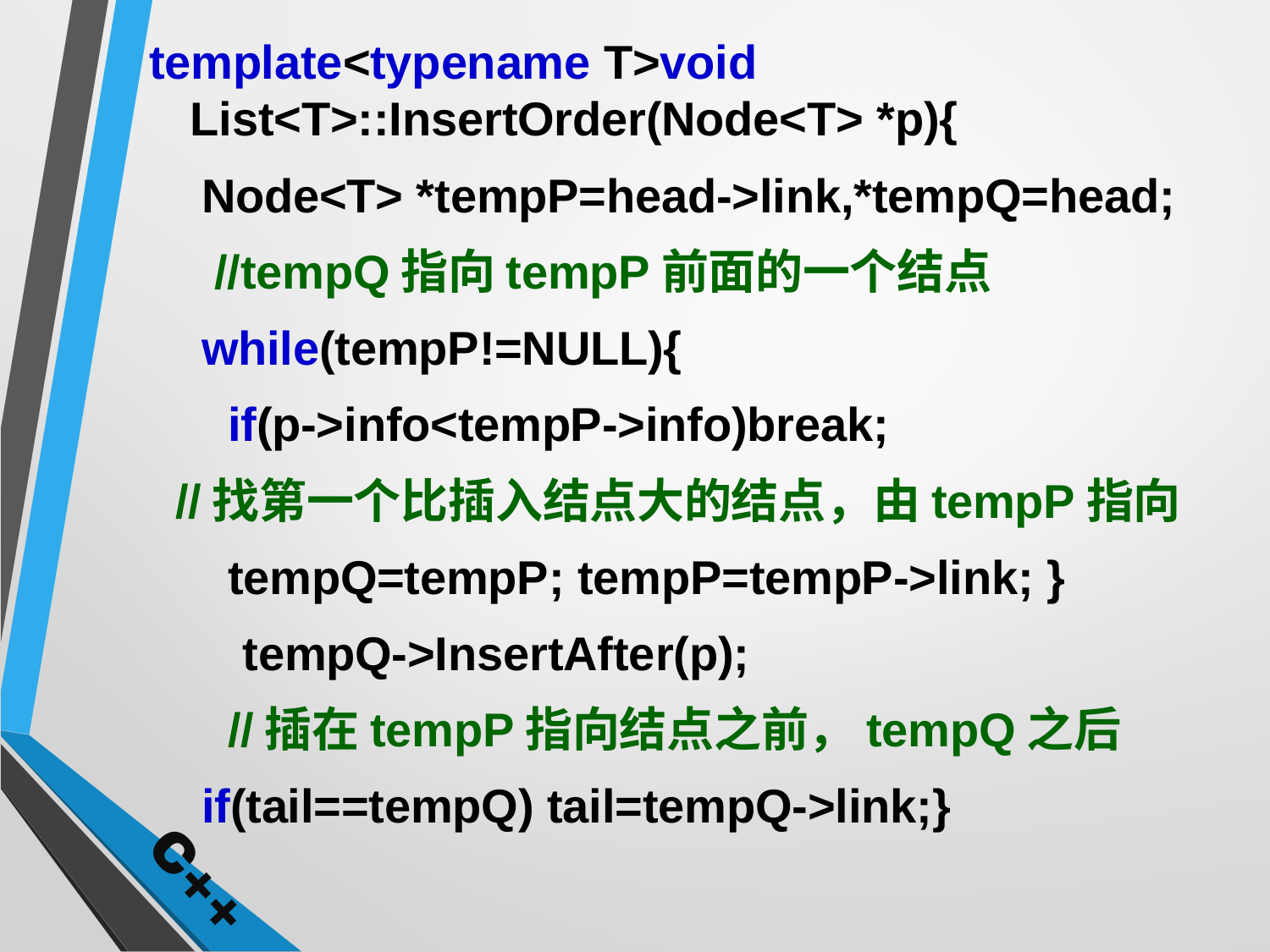

template<typename T>void List<T>::InsertOrder(Node<T> *p){
    Node<T> *tempP=head->link,*tempQ=head;
     //tempQ指向tempP前面的一个结点
    while(tempP!=NULL){
      if(p->info<tempP->info)break;
  //找第一个比插入结点大的结点，由tempP指向
      tempQ=tempP; tempP=tempP->link; }
	    tempQ->InsertAfter(p);
      //插在tempP指向结点之前，tempQ之后
    if(tail==tempQ) tail=tempQ->link;}